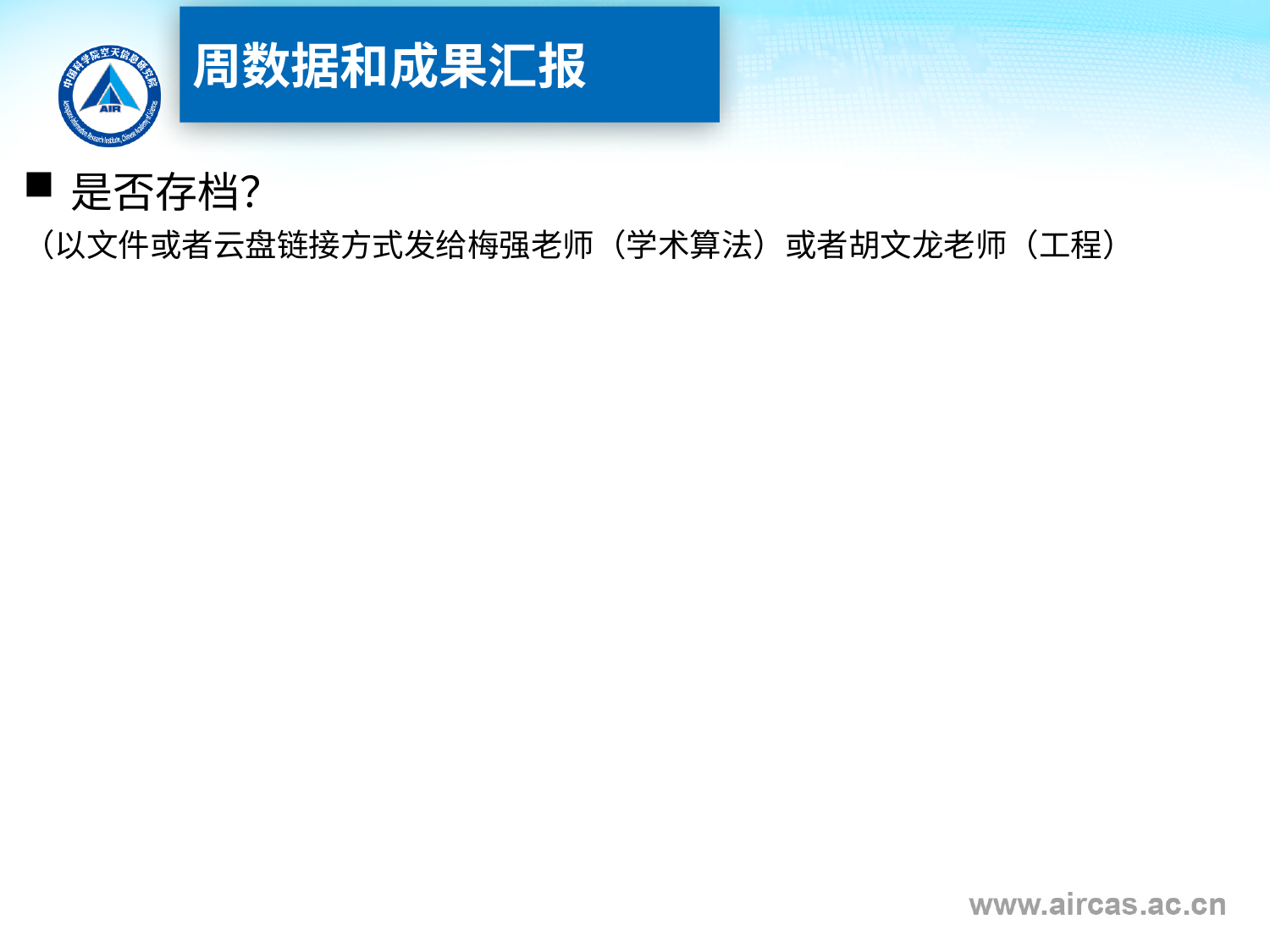

周数据和成果汇报
是否存档？
（以文件或者云盘链接方式发给梅强老师（学术算法）或者胡文龙老师（工程）